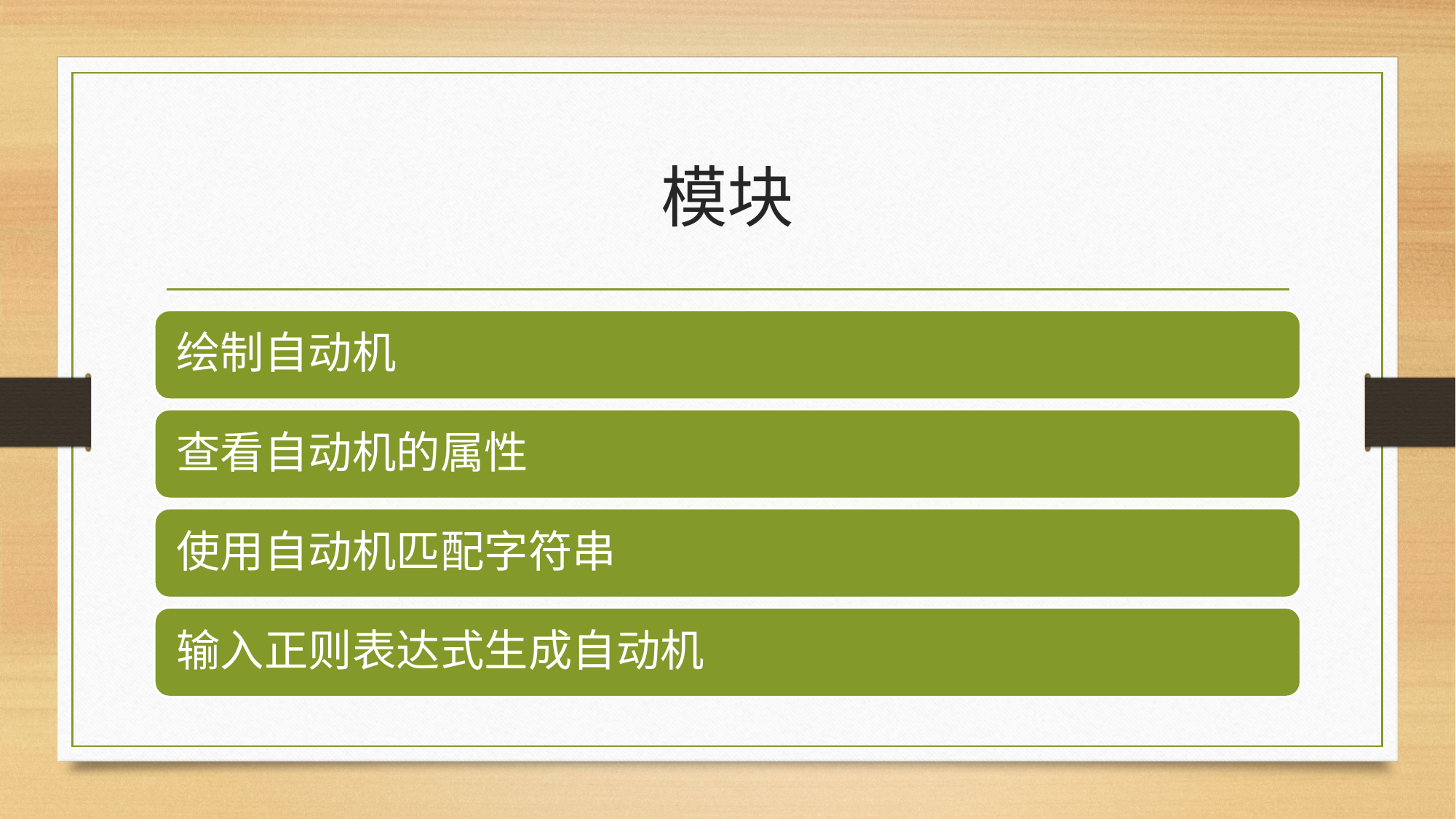

# 模块
绘制自动机
查看自动机的属性
使用自动机匹配字符串
输入正则表达式生成自动机